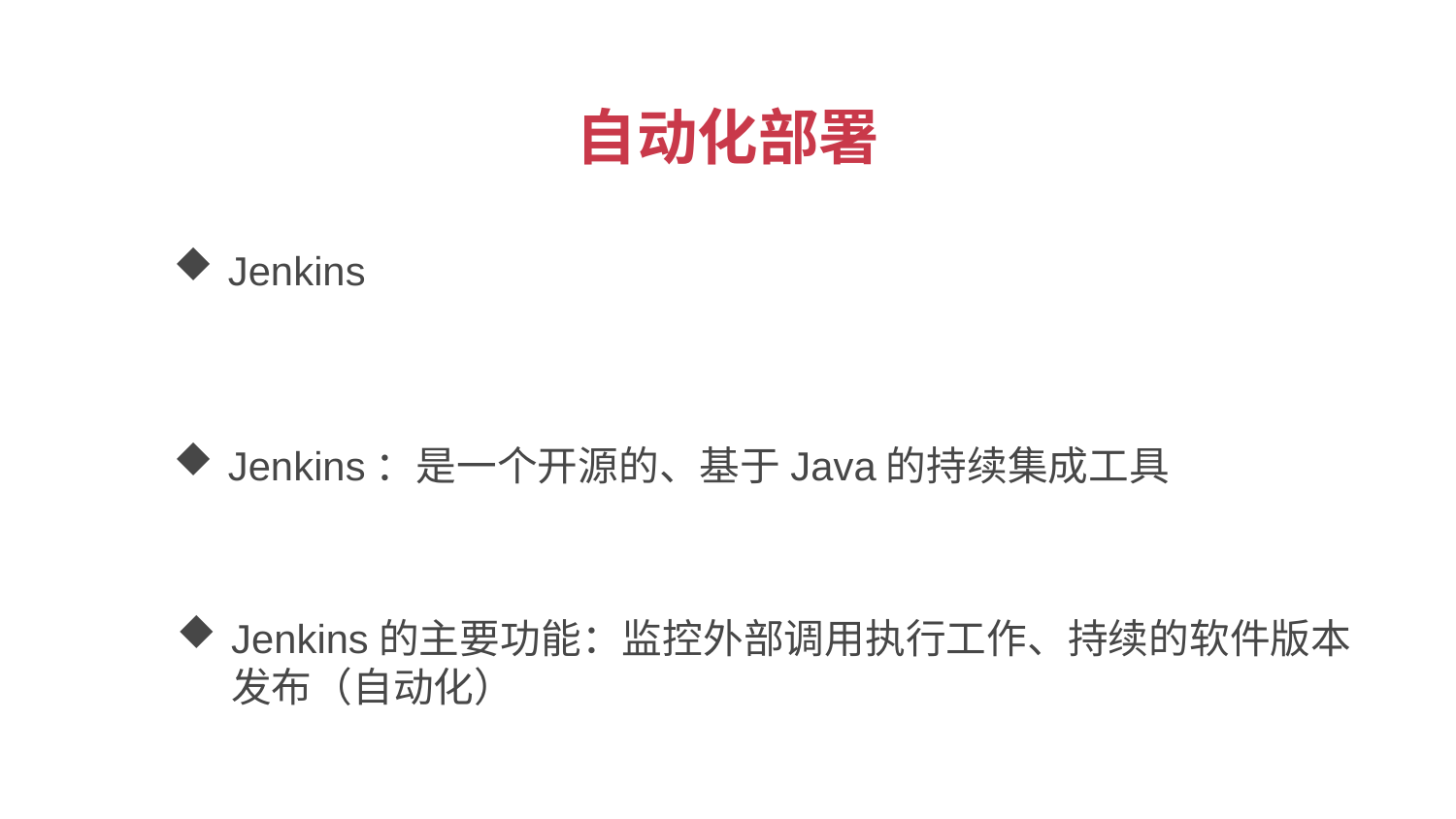

自动化部署
Jenkins
Jenkins：是一个开源的、基于Java的持续集成工具
Jenkins的主要功能：监控外部调用执行工作、持续的软件版本发布（自动化）